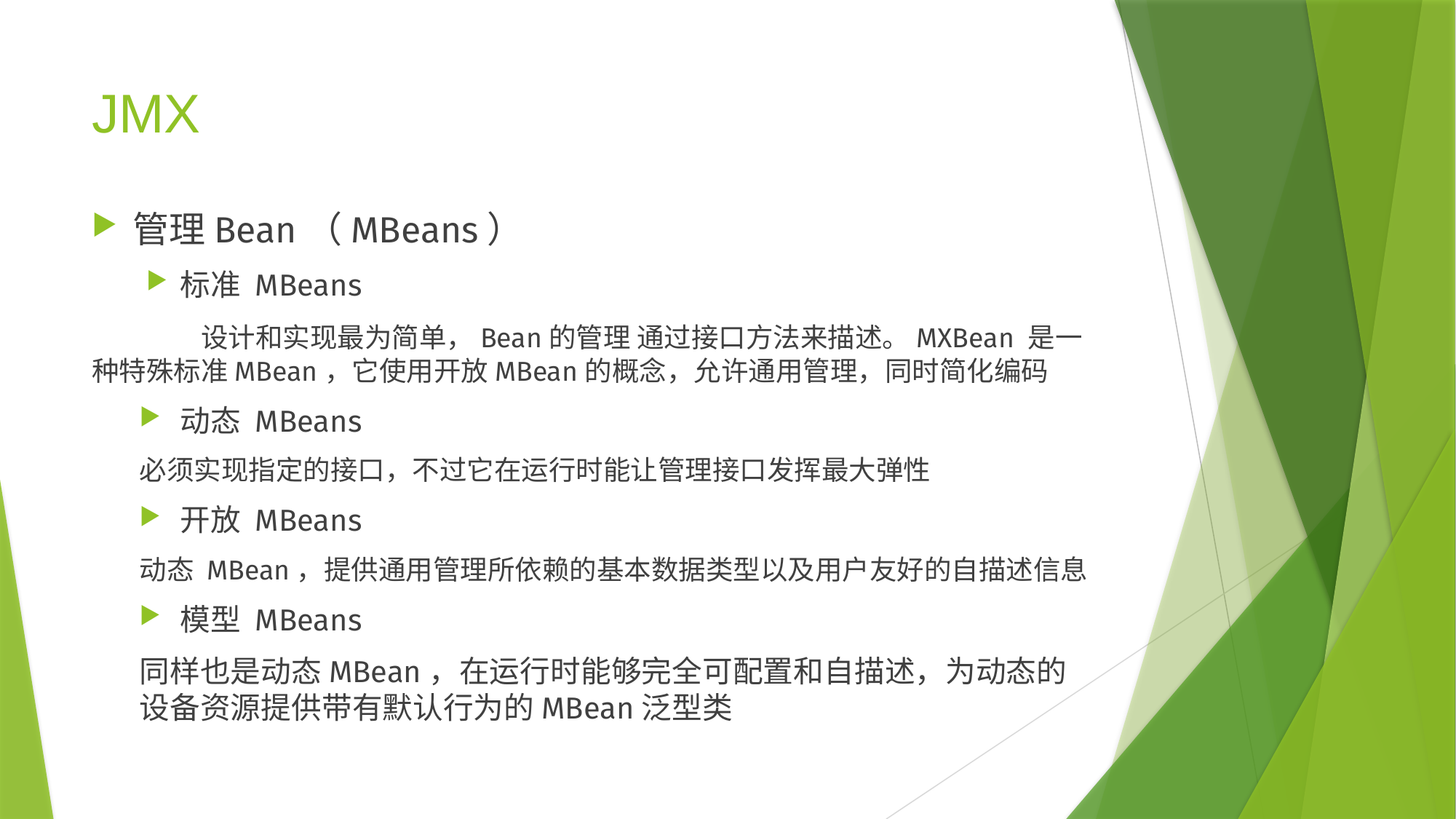

# JMX
管理Bean（MBeans）
标准 MBeans
	设计和实现最为简单，Bean的管理 通过接口方法来描述。MXBean 是一种特殊标准MBean，它使用开放MBean的概念，允许通用管理，同时简化编码
动态 MBeans
必须实现指定的接口，不过它在运行时能让管理接口发挥最大弹性
开放 MBeans
动态 MBean，提供通用管理所依赖的基本数据类型以及用户友好的自描述信息
模型 MBeans
同样也是动态MBean，在运行时能够完全可配置和自描述，为动态的设备资源提供带有默认行为的MBean泛型类